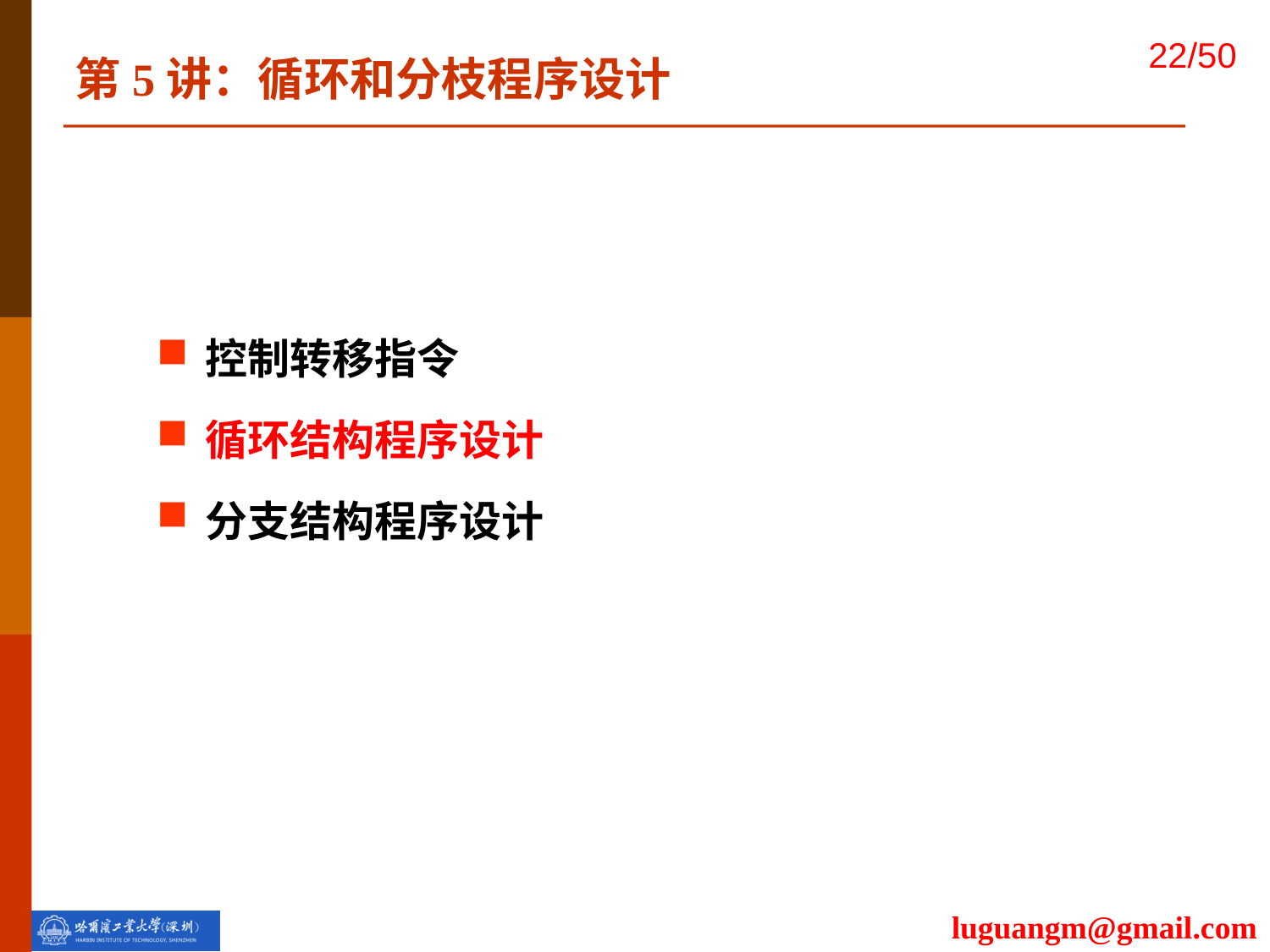

第5讲：循环和分枝程序设计
控制转移指令
循环结构程序设计
分支结构程序设计